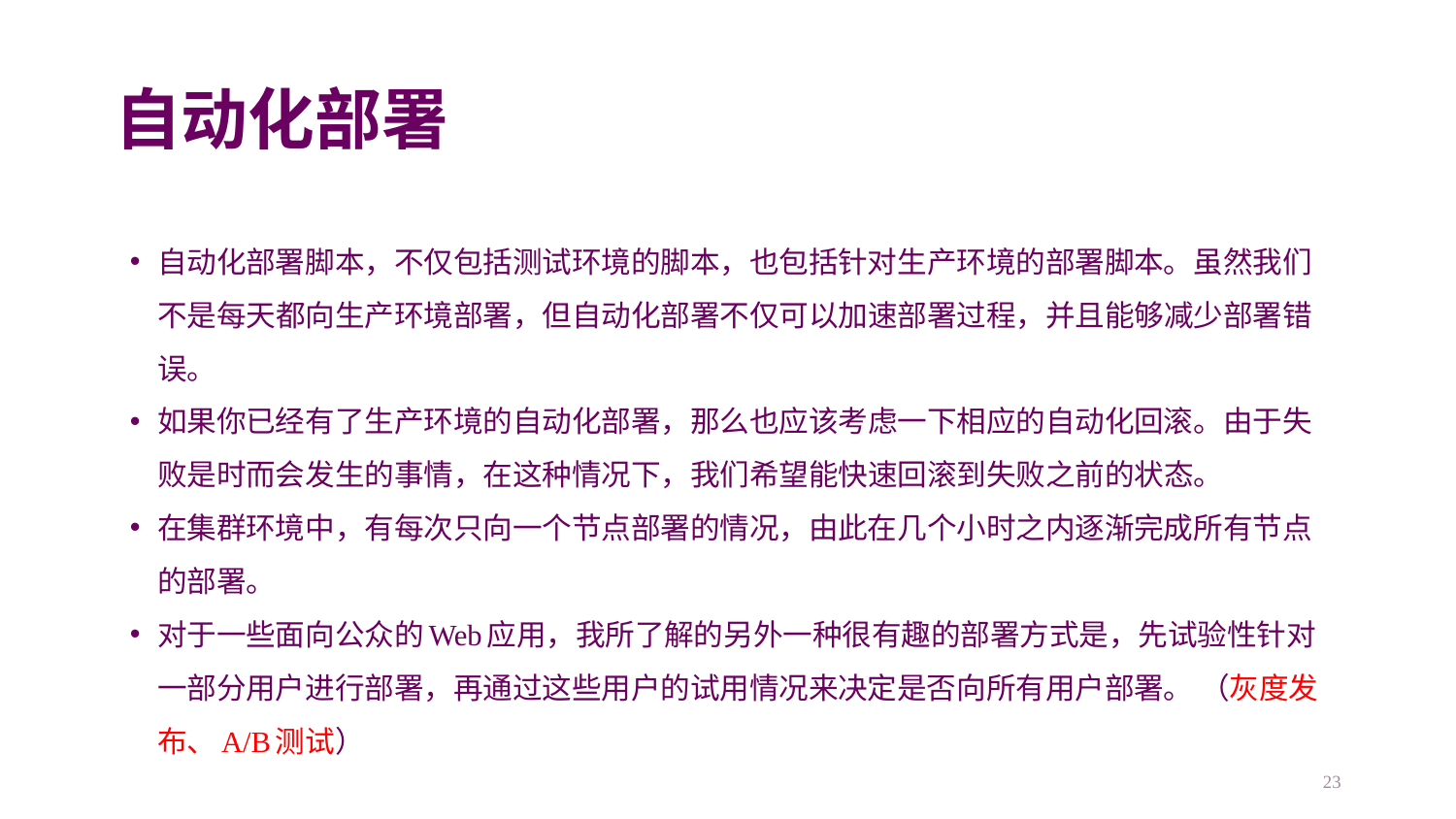

# 自动化部署
自动化部署脚本，不仅包括测试环境的脚本，也包括针对生产环境的部署脚本。虽然我们不是每天都向生产环境部署，但自动化部署不仅可以加速部署过程，并且能够减少部署错误。
如果你已经有了生产环境的自动化部署，那么也应该考虑一下相应的自动化回滚。由于失败是时而会发生的事情，在这种情况下，我们希望能快速回滚到失败之前的状态。
在集群环境中，有每次只向一个节点部署的情况，由此在几个小时之内逐渐完成所有节点的部署。
对于一些面向公众的Web应用，我所了解的另外一种很有趣的部署方式是，先试验性针对一部分用户进行部署，再通过这些用户的试用情况来决定是否向所有用户部署。 （灰度发布、A/B测试）
23